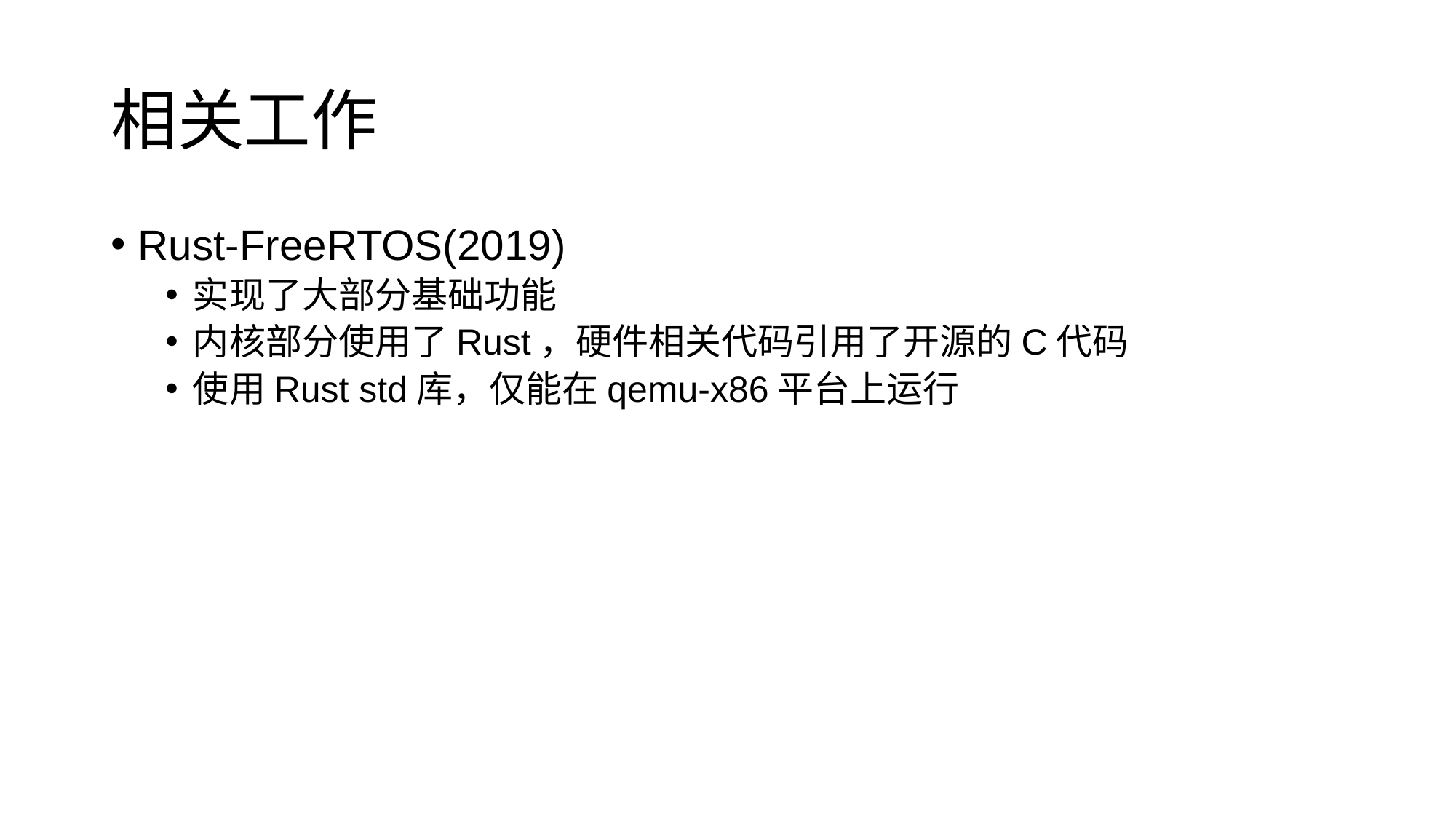

# 相关工作
Rust-FreeRTOS(2019)
实现了大部分基础功能
内核部分使用了Rust，硬件相关代码引用了开源的C代码
使用Rust std库，仅能在qemu-x86平台上运行